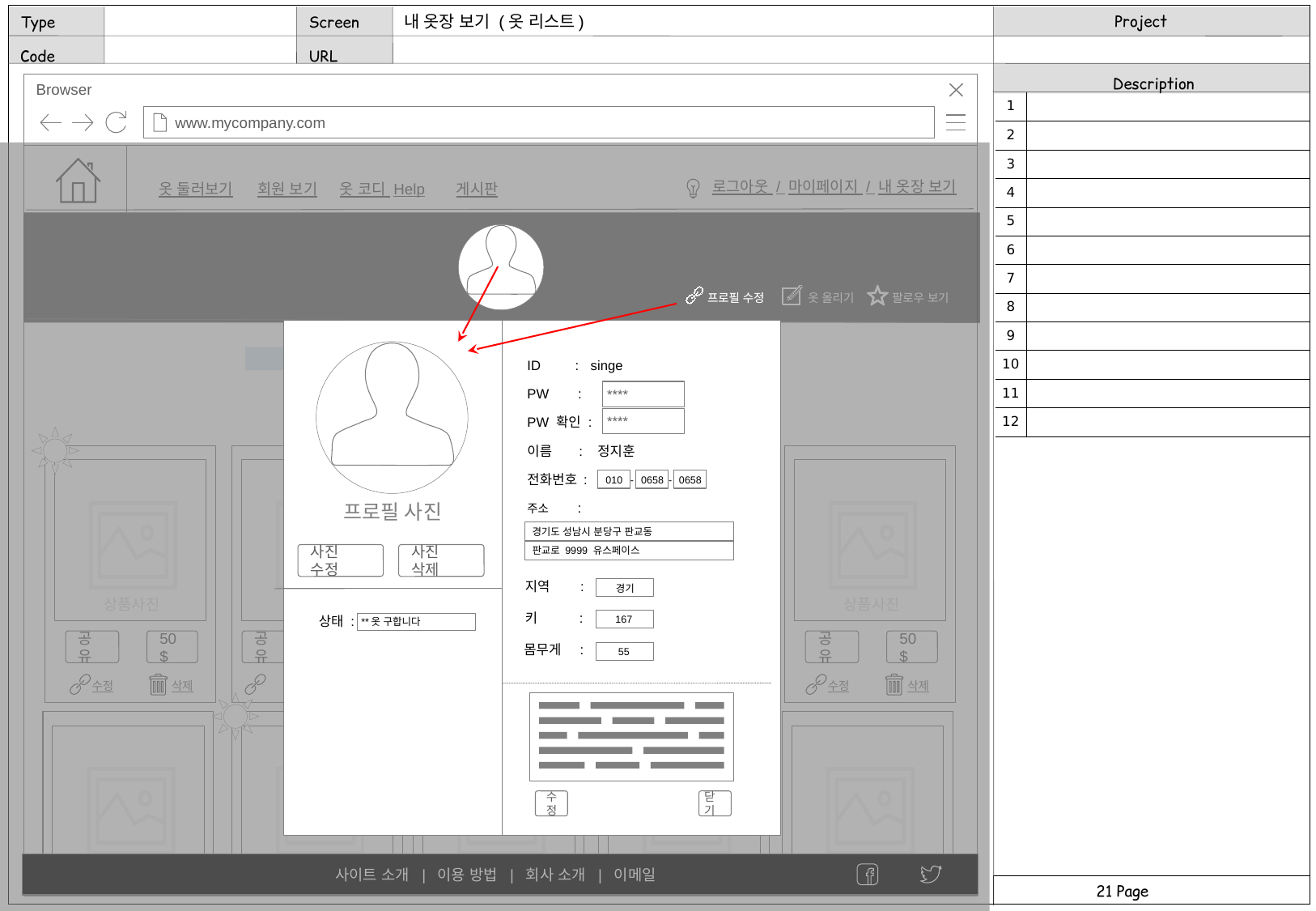

내 옷장 보기 (옷 리스트)

프로필 수정
프로필 수정
옷 올리기
팔로우 보기

상품사진
ID : singe / 교환자 ID : QQ

*** 교환 원합니다~~~
ID         :   singe
옷 리스트
방명록
PW        :
****
PW 확인 :
****

이름       :   정지훈

상품사진

상품사진

상품사진

상품사진

상품사진
전화번호 :
010   -
0658  -

0658

프로필 사진
주소        :
경기도 성남시 분당구 판교동

판교로 9999 유스페이스

사진 수정
사진 삭제
지역       :
 경기

키          :
 167

상태 :
   **옷 구합니다

공유
50$
공유
50$
공유
50$
공유
50$
공유
50$
몸무게    :
 55

수정
삭제

수정
삭제

수정
삭제

수정
삭제

수정
삭제

상품사진

상품사진

상품사진

상품사진

상품사진
수정
닫기
사이트 소개  |  이용 방법  |  회사 소개  |  이메일